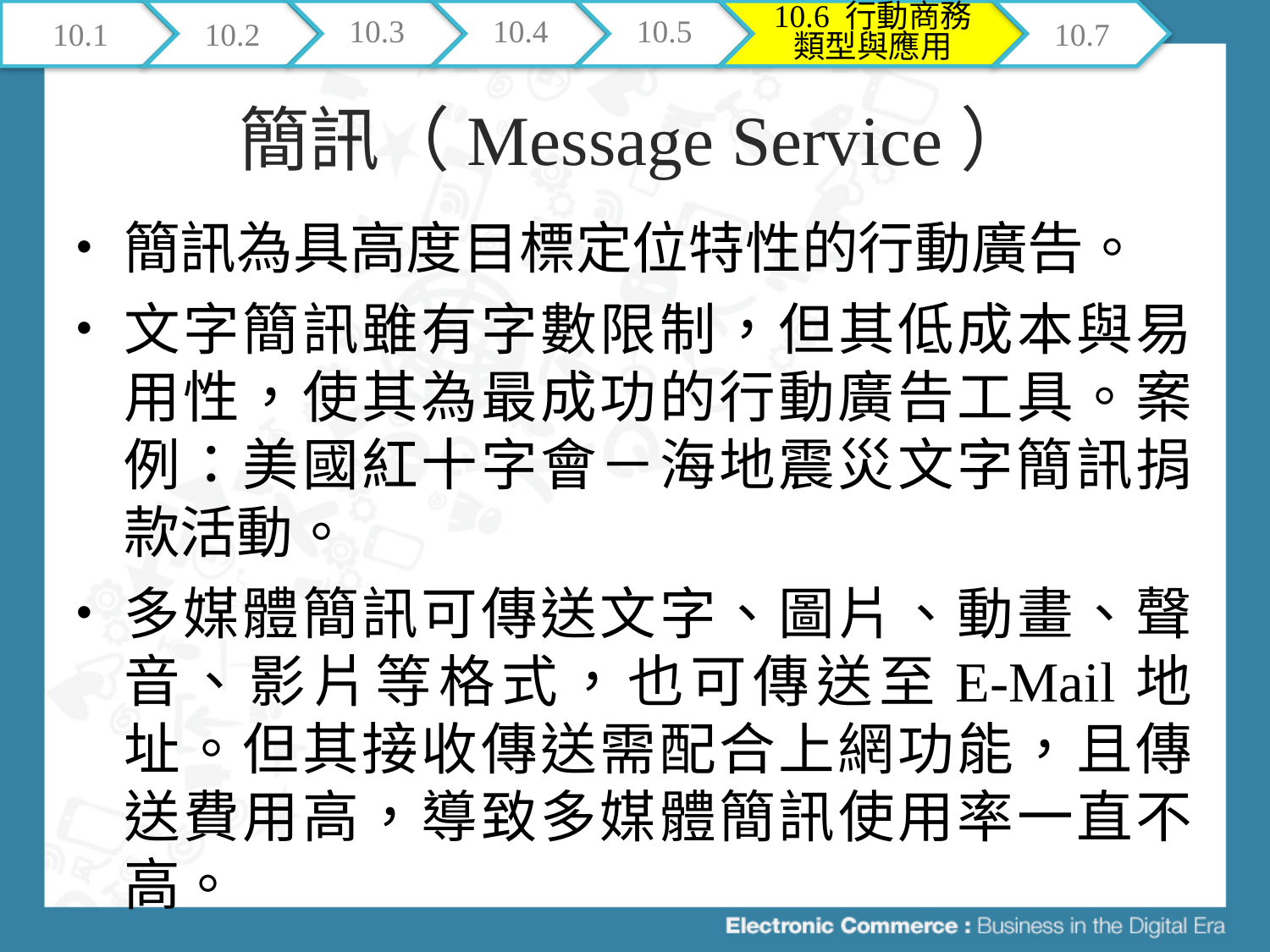

10.1
10.2
10.3
10.4
10.5
10.6 行動商務類型與應用
10.7
# 簡訊（Message Service）
簡訊為具高度目標定位特性的行動廣告。
文字簡訊雖有字數限制，但其低成本與易用性，使其為最成功的行動廣告工具。案例：美國紅十字會－海地震災文字簡訊捐款活動。
多媒體簡訊可傳送文字、圖片、動畫、聲音、影片等格式，也可傳送至E-Mail地址。但其接收傳送需配合上網功能，且傳送費用高，導致多媒體簡訊使用率一直不高。